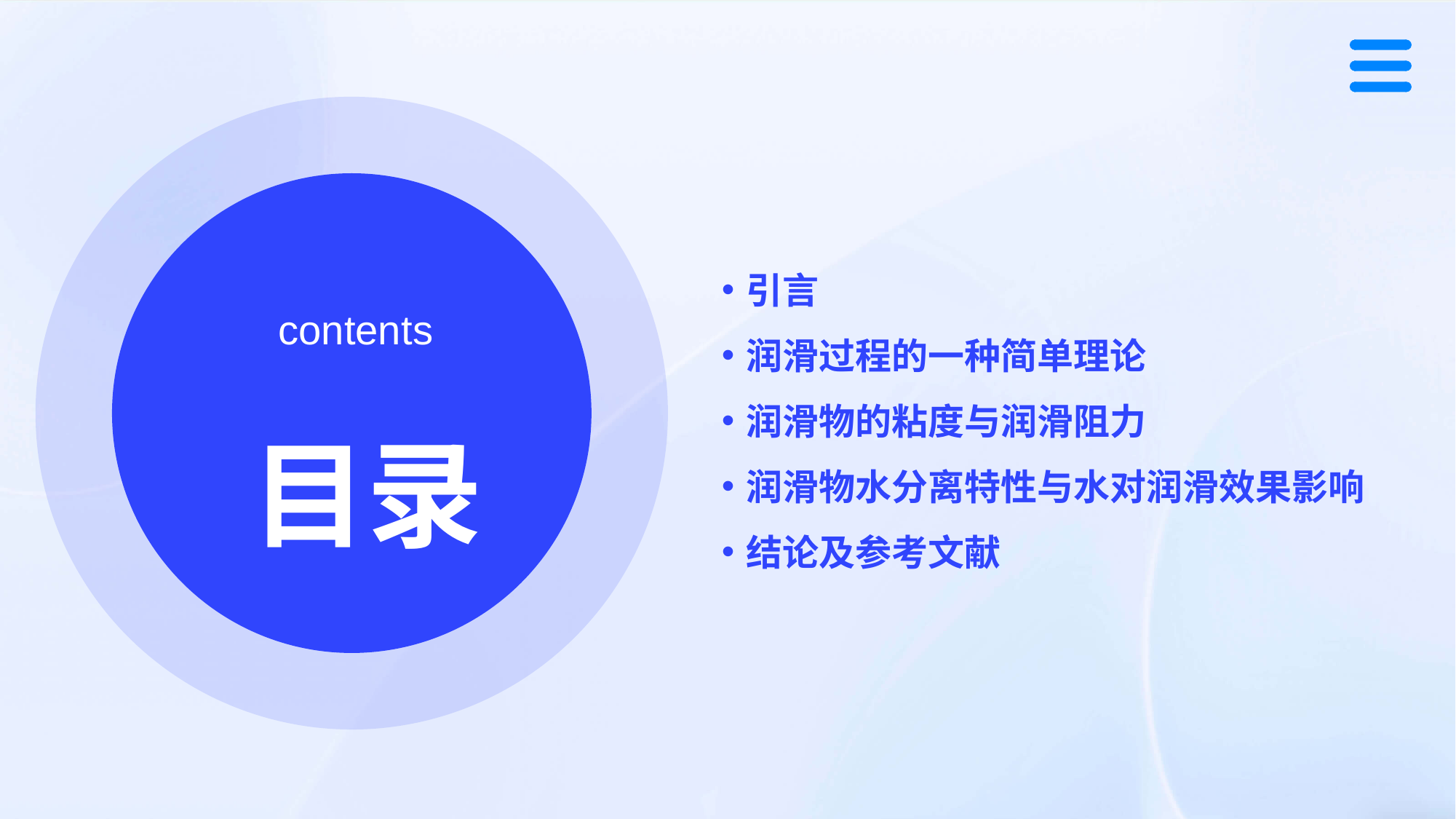

引言
润滑过程的一种简单理论
润滑物的粘度与润滑阻力
润滑物水分离特性与水对润滑效果影响
结论及参考文献
contents
目录